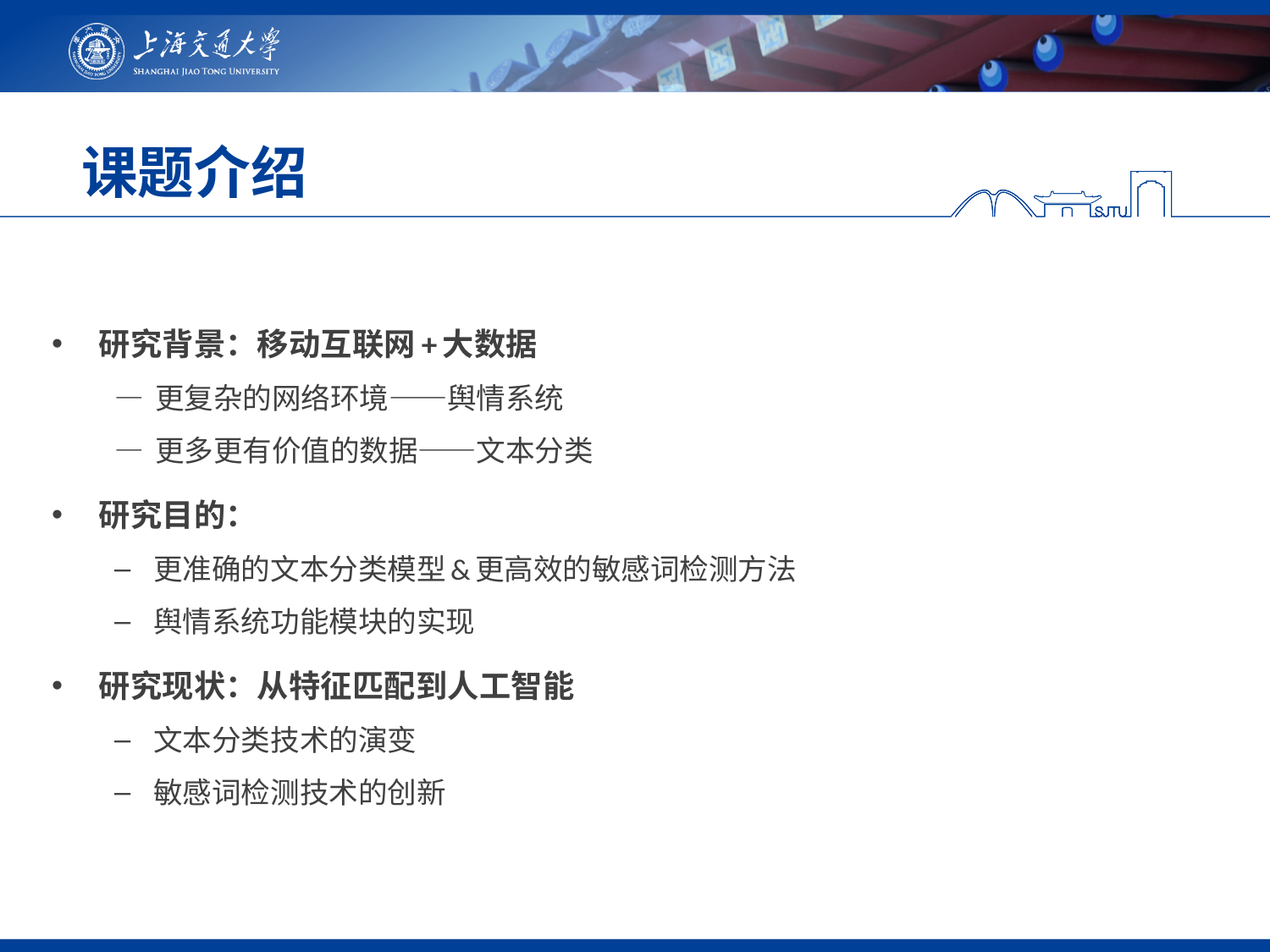

# 课题介绍
研究背景：移动互联网+大数据
— 更复杂的网络环境——舆情系统
— 更多更有价值的数据——文本分类
研究目的：
更准确的文本分类模型&更高效的敏感词检测方法
舆情系统功能模块的实现
研究现状：从特征匹配到人工智能
文本分类技术的演变
敏感词检测技术的创新